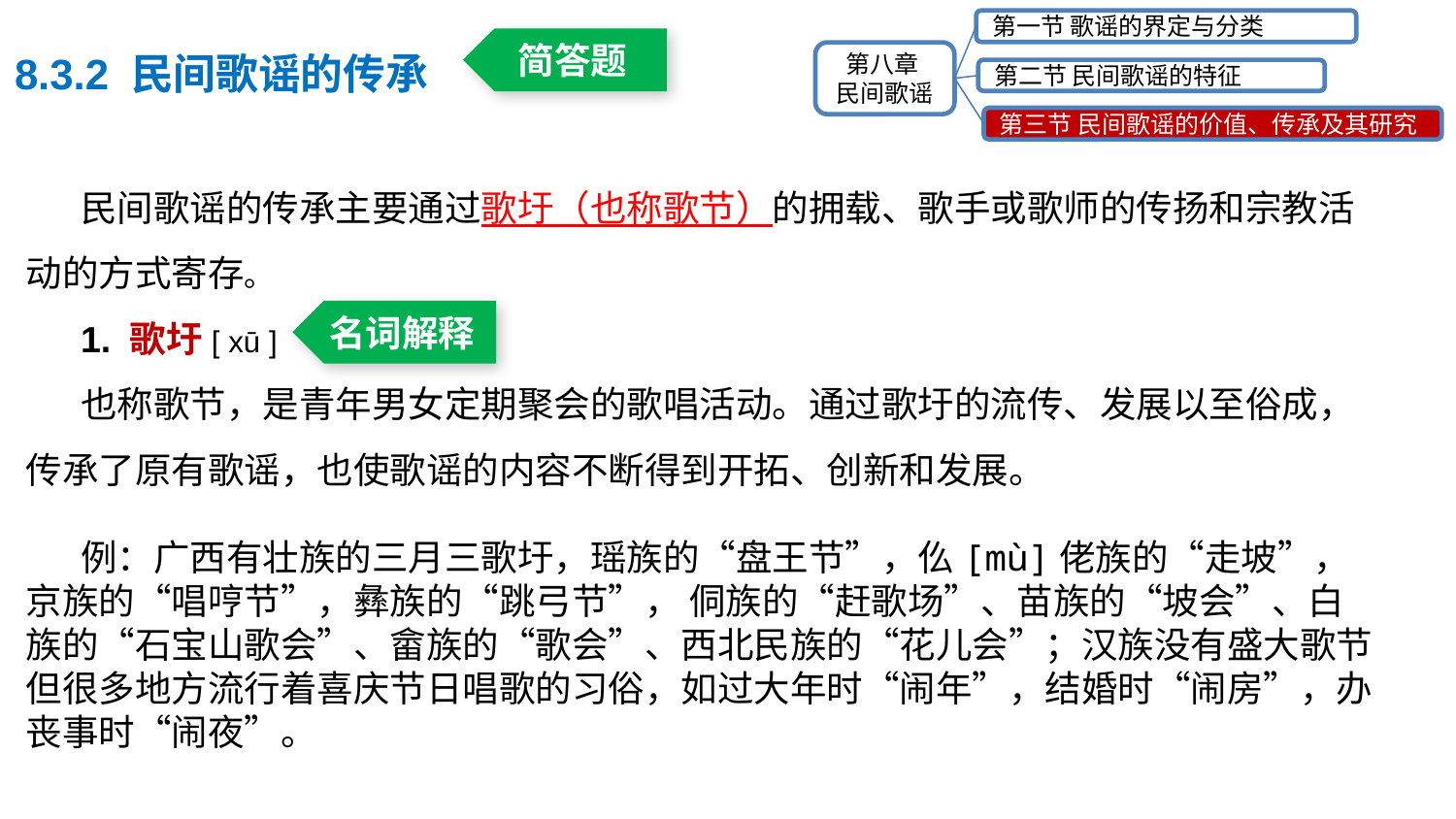

第一节 歌谣的界定与分类
第八章
民间歌谣
第二节 民间歌谣的特征
第三节 民间歌谣的价值、传承及其研究
8.3.2 民间歌谣的传承
简答题
民间歌谣的传承主要通过歌圩（也称歌节）的拥载、歌手或歌师的传扬和宗教活动的方式寄存。
1. 歌圩[ xū ]
也称歌节，是青年男女定期聚会的歌唱活动。通过歌圩的流传、发展以至俗成，传承了原有歌谣，也使歌谣的内容不断得到开拓、创新和发展。

例：广西有壮族的三月三歌圩，瑶族的“盘王节”，仫[mù]佬族的“走坡”，京族的“唱哼节”，彝族的“跳弓节”， 侗族的“赶歌场”、苗族的“坡会”、白族的“石宝山歌会”、畲族的“歌会”、西北民族的“花儿会”；汉族没有盛大歌节但很多地方流行着喜庆节日唱歌的习俗，如过大年时“闹年”，结婚时“闹房”，办丧事时“闹夜”。
名词解释